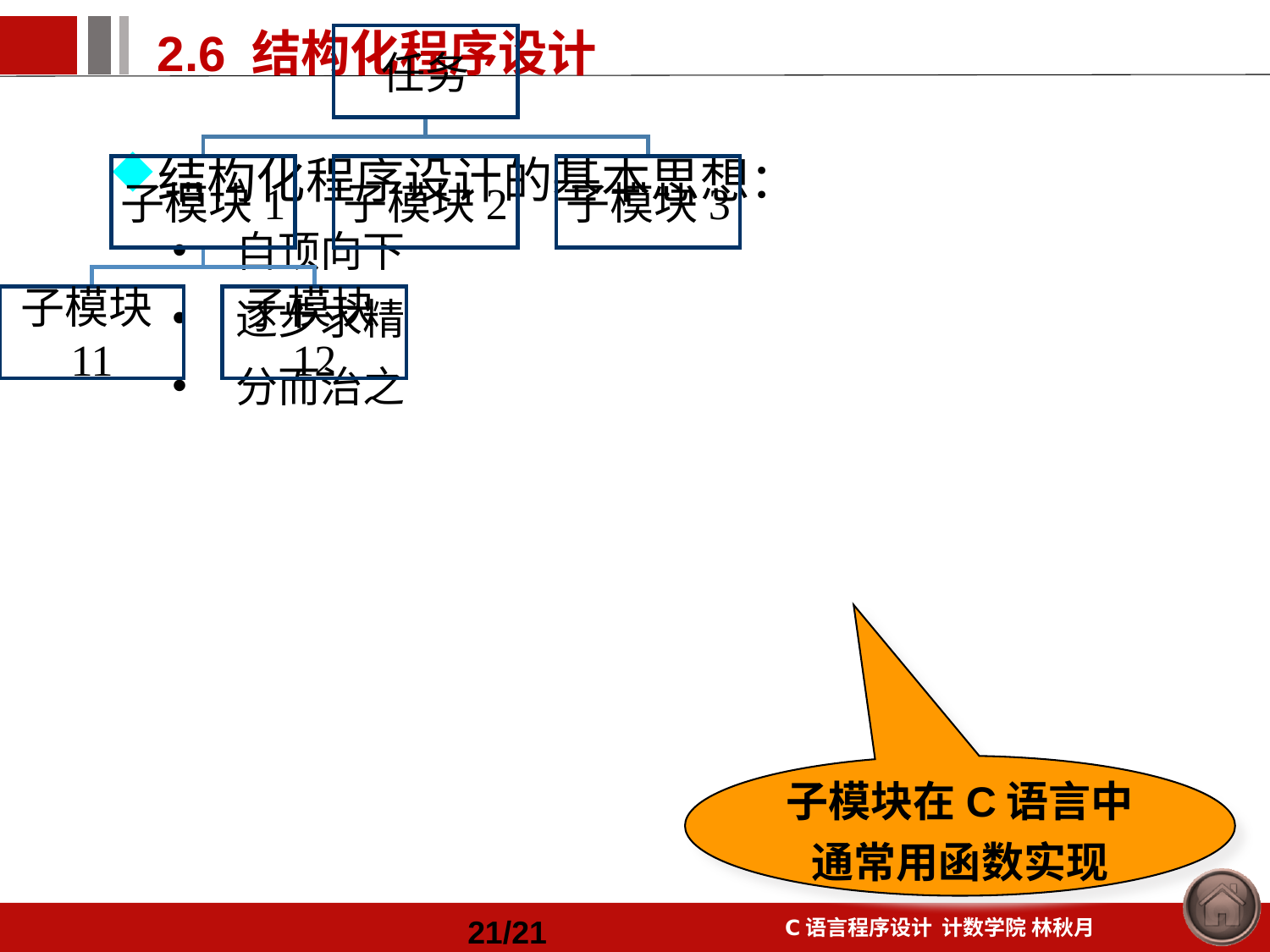

结构化程序设计的基本思想：
自顶向下
逐步求精
分而治之
任务
子模块1
子模块11
子模块12
子模块2
子模块3
子模块在C语言中通常用函数实现